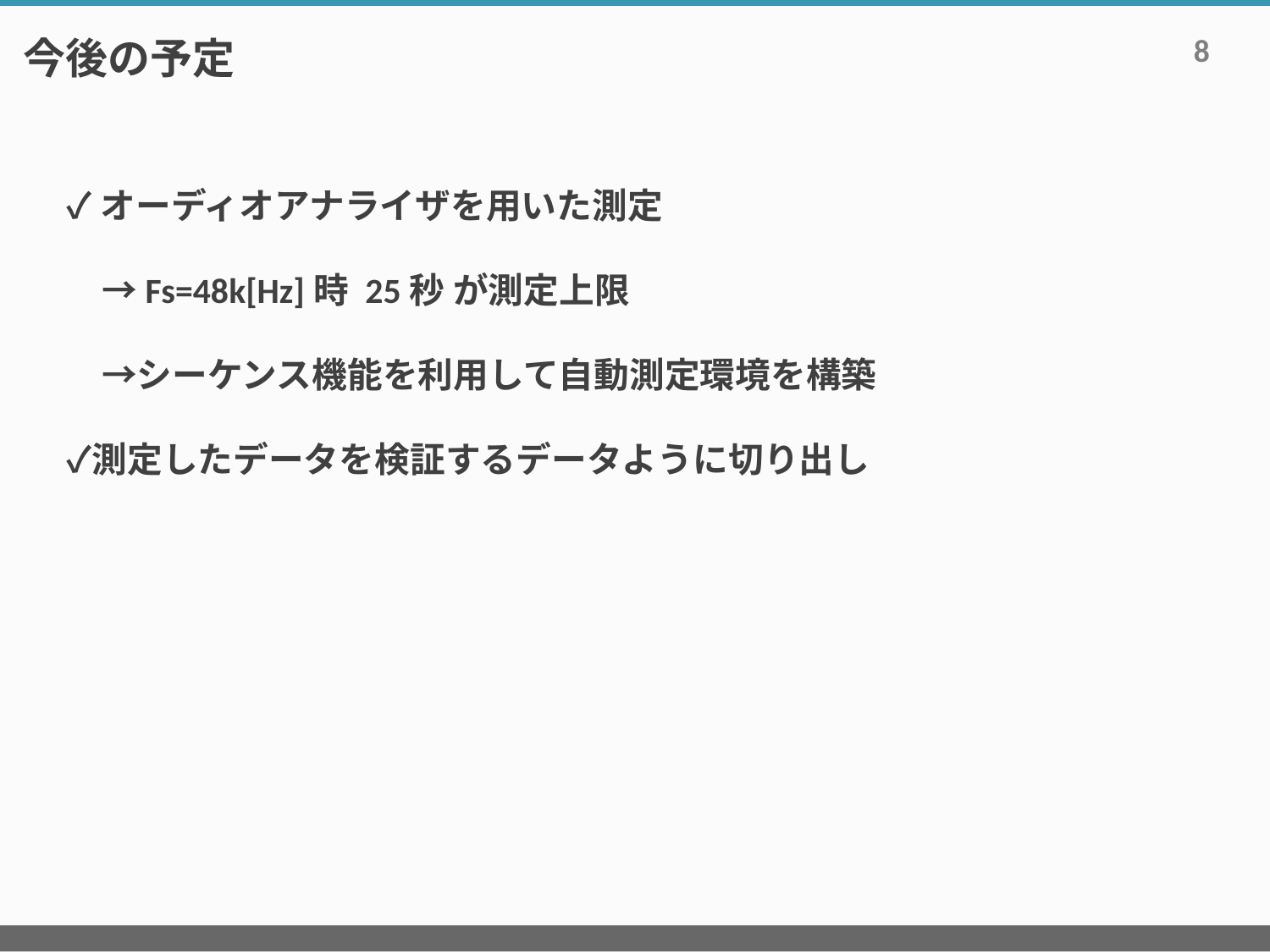

# 今後の予定
8
✓オーディオアナライザを用いた測定
　→Fs=48k[Hz]時 25秒 が測定上限
　→シーケンス機能を利用して自動測定環境を構築
✓測定したデータを検証するデータように切り出し